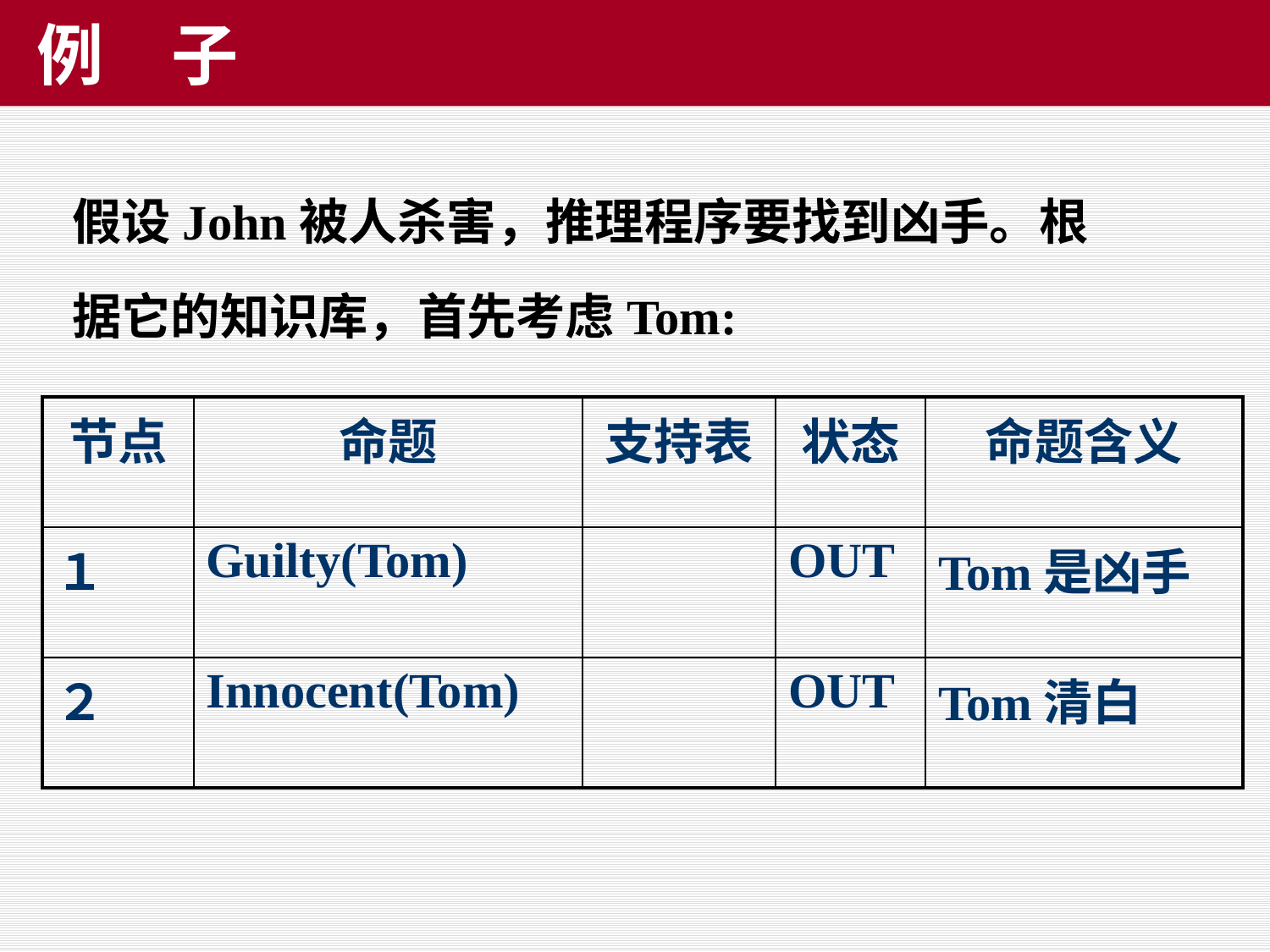

# 例　子
假设John被人杀害，推理程序要找到凶手。根据它的知识库，首先考虑Tom:

| 节点 | 命题 | 支持表 | 状态 | 命题含义 |
| --- | --- | --- | --- | --- |
| １ | Guilty(Tom) |  | OUT | Tom是凶手 |
| ２ | Innocent(Tom) |  | OUT | Tom清白 |